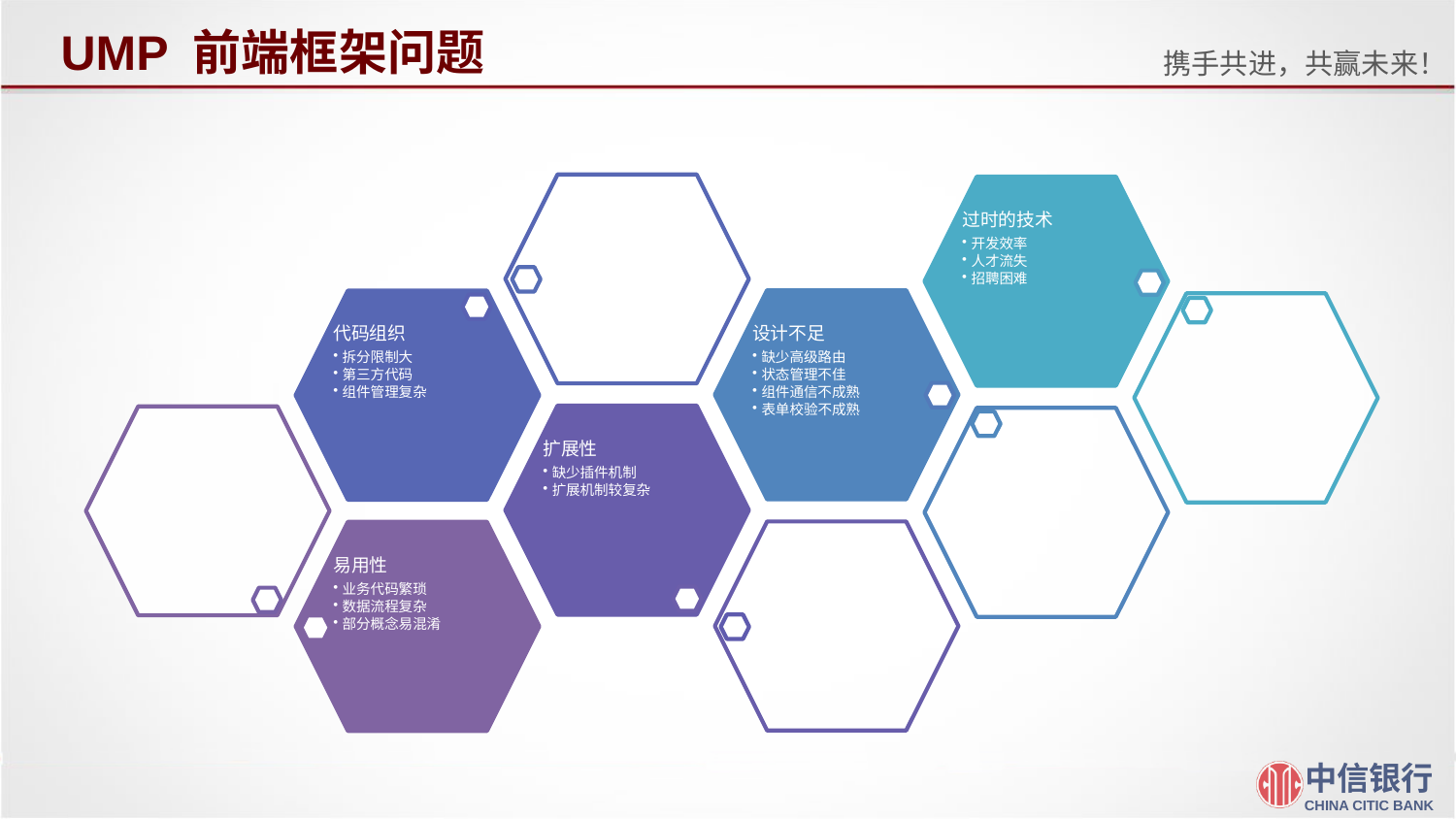

# UMP 前端框架问题
易用性
业务代码繁琐
数据流程复杂
部分概念易混淆
扩展性
缺少插件机制
扩展机制较复杂
代码组织
拆分限制大
第三方代码
组件管理复杂
设计不足
缺少高级路由
状态管理不佳
组件通信不成熟
表单校验不成熟
过时的技术
开发效率
人才流失
招聘困难